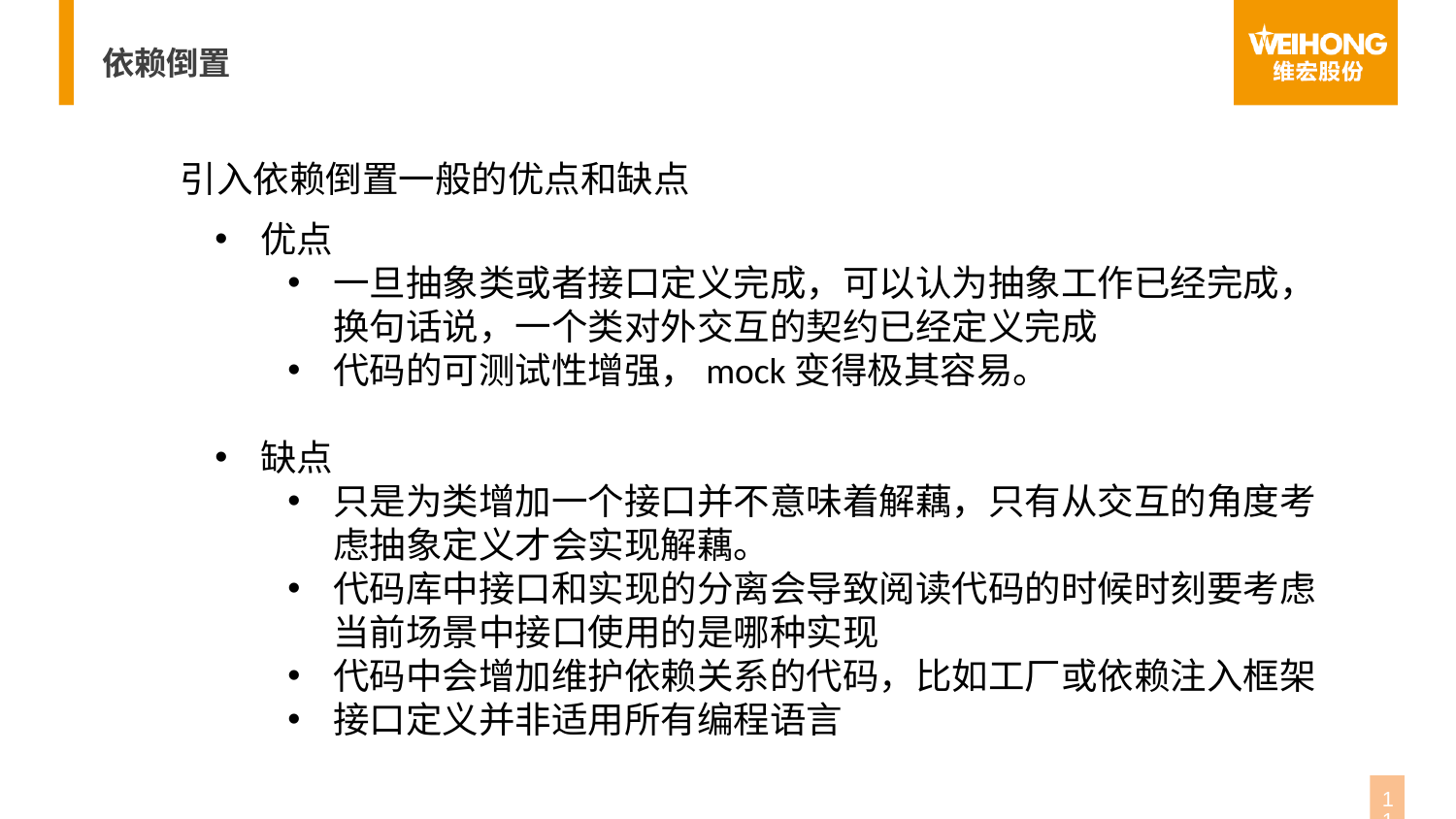

依赖倒置

引入依赖倒置一般的优点和缺点
优点
一旦抽象类或者接口定义完成，可以认为抽象工作已经完成，换句话说，一个类对外交互的契约已经定义完成
代码的可测试性增强，mock变得极其容易。

缺点
只是为类增加一个接口并不意味着解藕，只有从交互的角度考虑抽象定义才会实现解藕。
代码库中接口和实现的分离会导致阅读代码的时候时刻要考虑当前场景中接口使用的是哪种实现
代码中会增加维护依赖关系的代码，比如工厂或依赖注入框架
接口定义并非适用所有编程语言